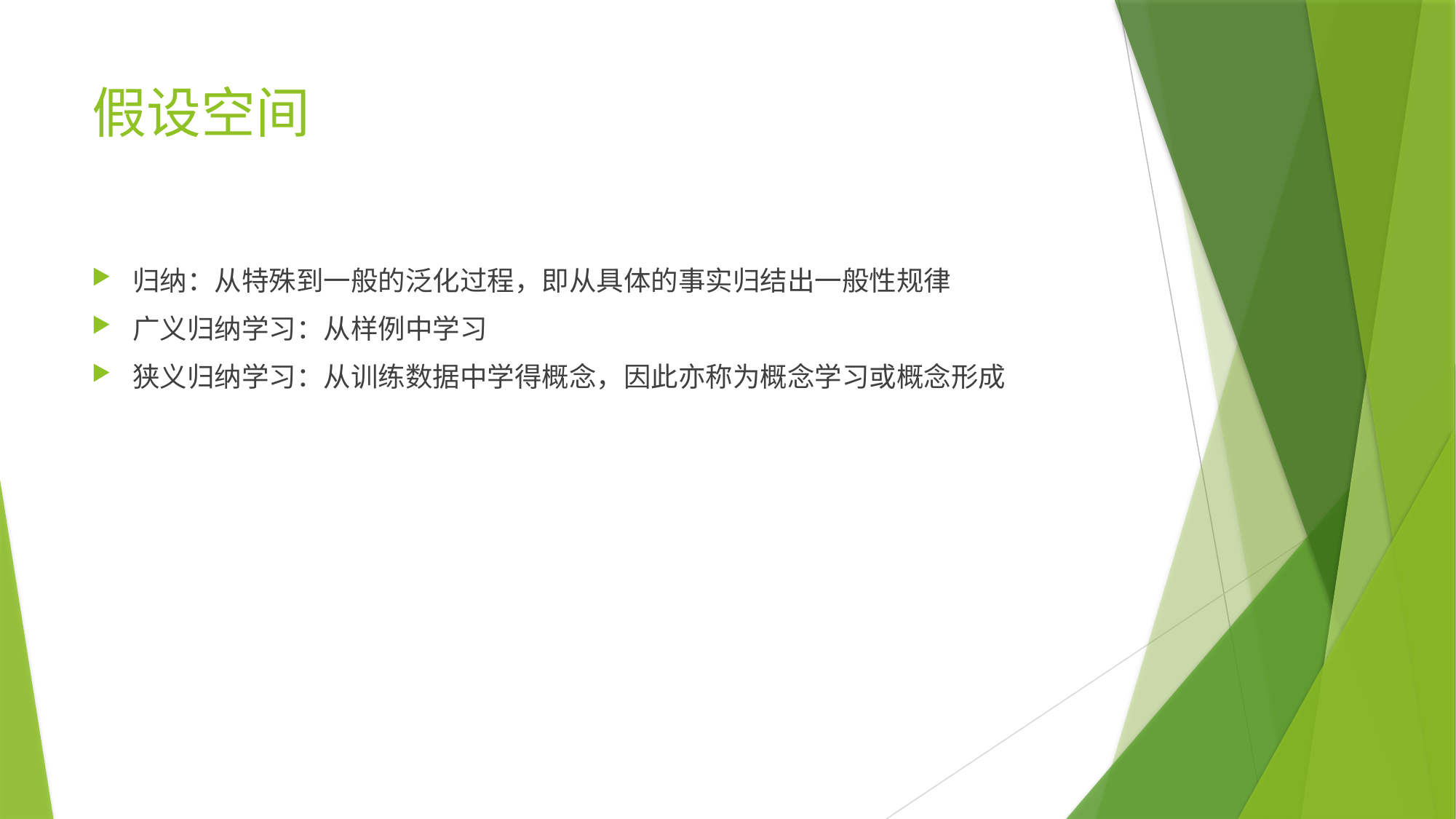

# 假设空间
归纳：从特殊到一般的泛化过程，即从具体的事实归结出一般性规律
广义归纳学习：从样例中学习
狭义归纳学习：从训练数据中学得概念，因此亦称为概念学习或概念形成